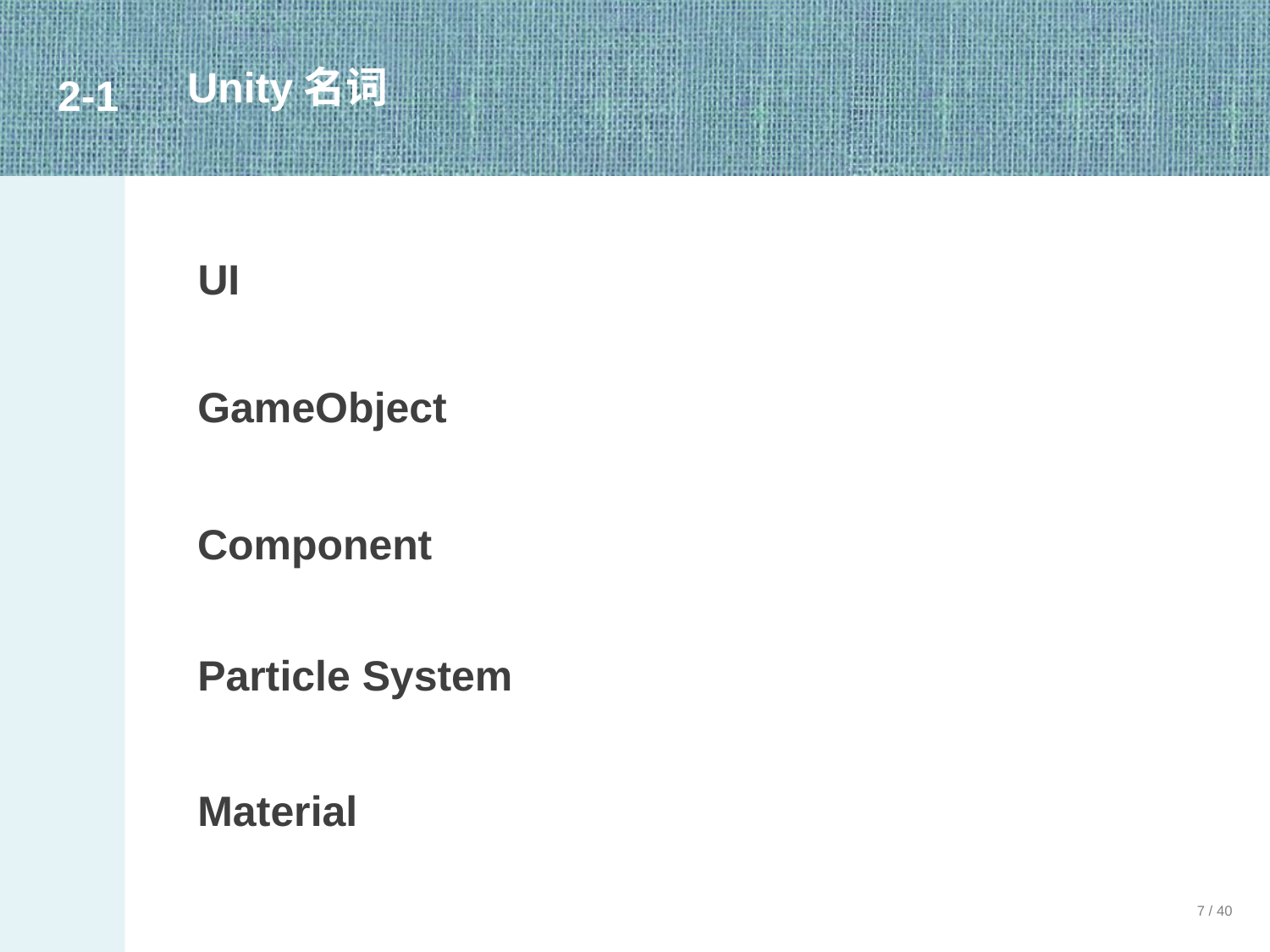

2-1
Unity名词
UI
GameObject
Component
Particle System

Material
7 / 40